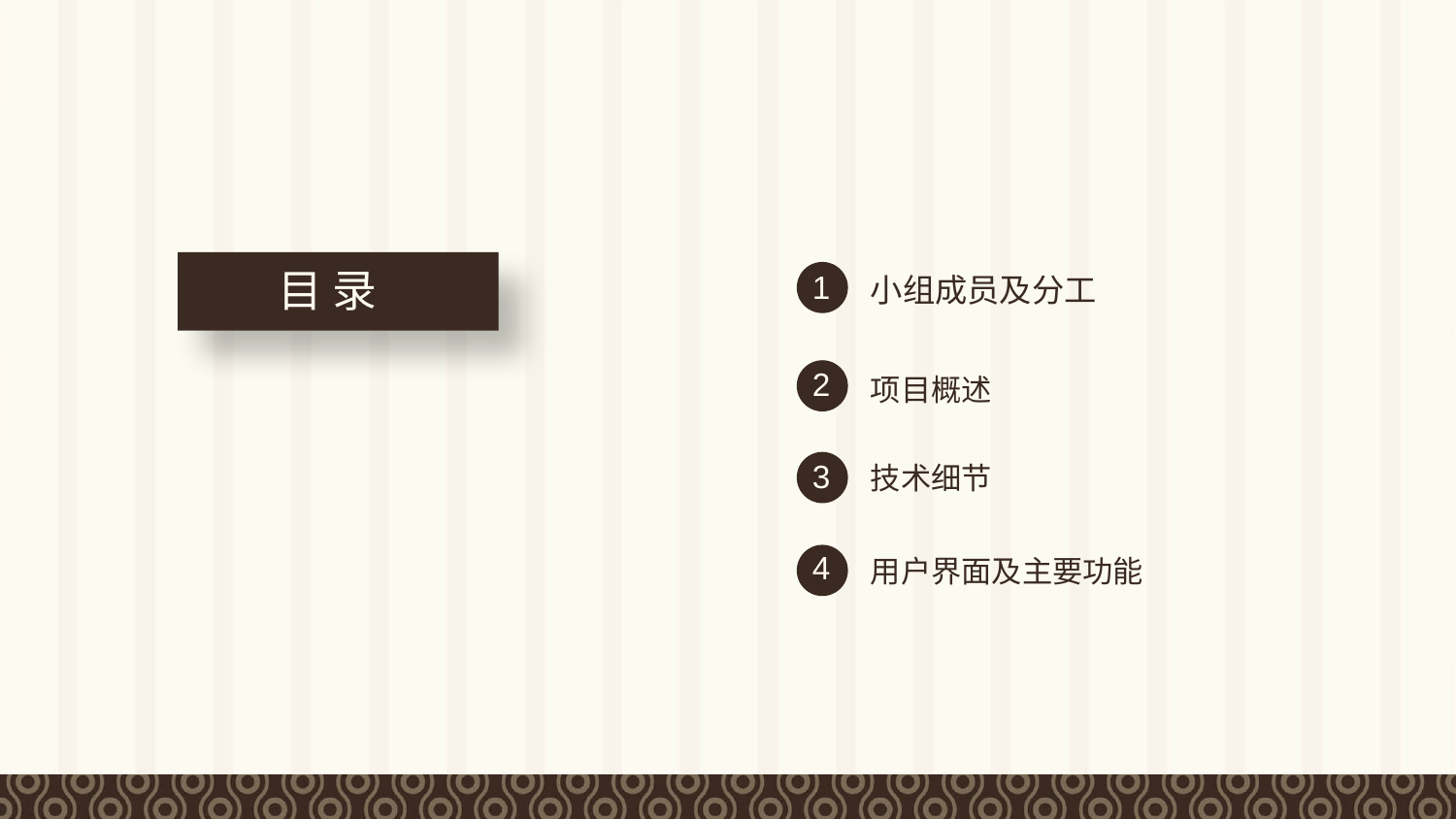

目 录
1

小组成员及分工
2

项目概述
3

4

用户界面及主要功能
技术细节